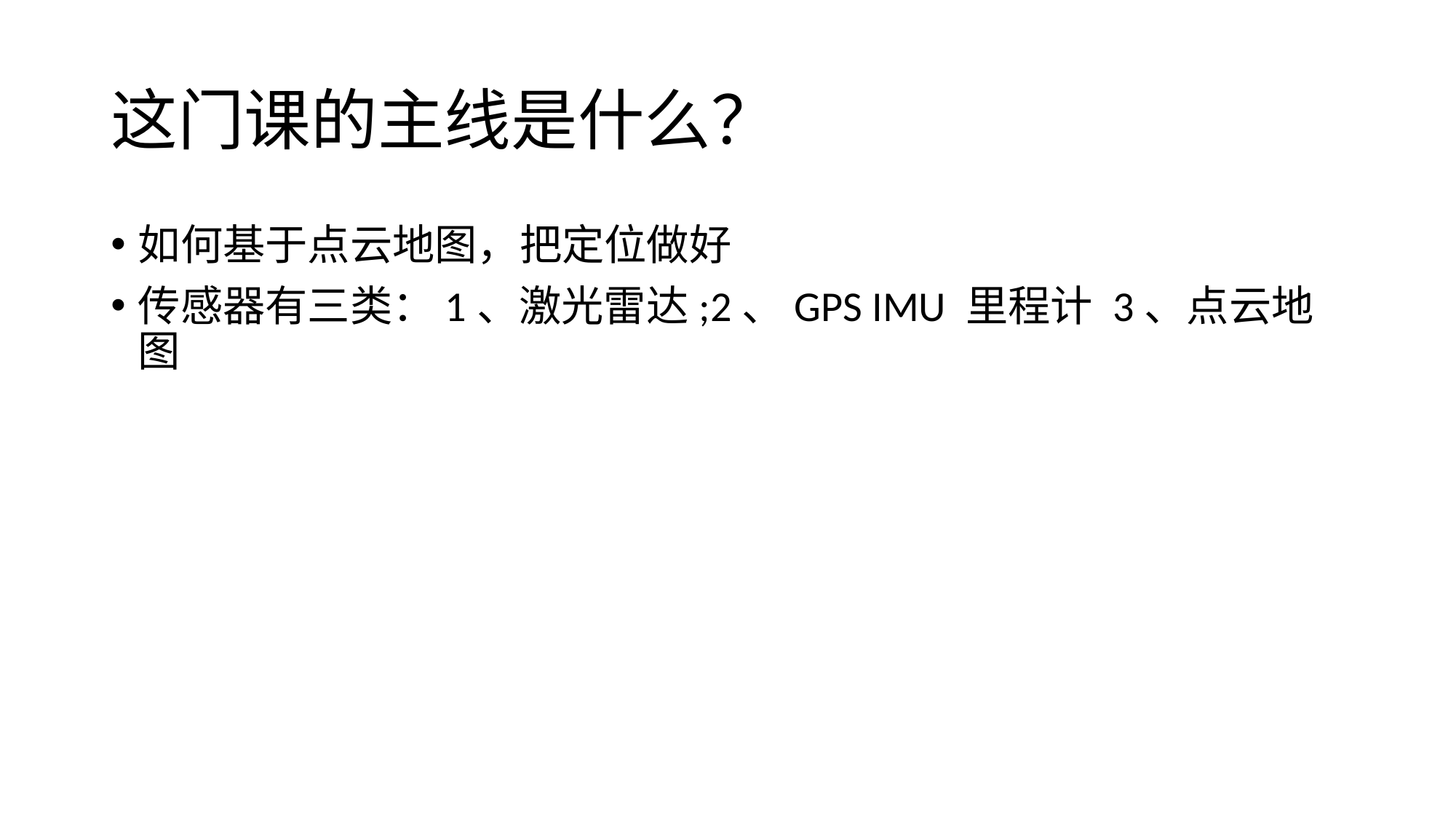

# 这门课的主线是什么？
如何基于点云地图，把定位做好
传感器有三类：1、激光雷达;2、GPS IMU 里程计 3、点云地图